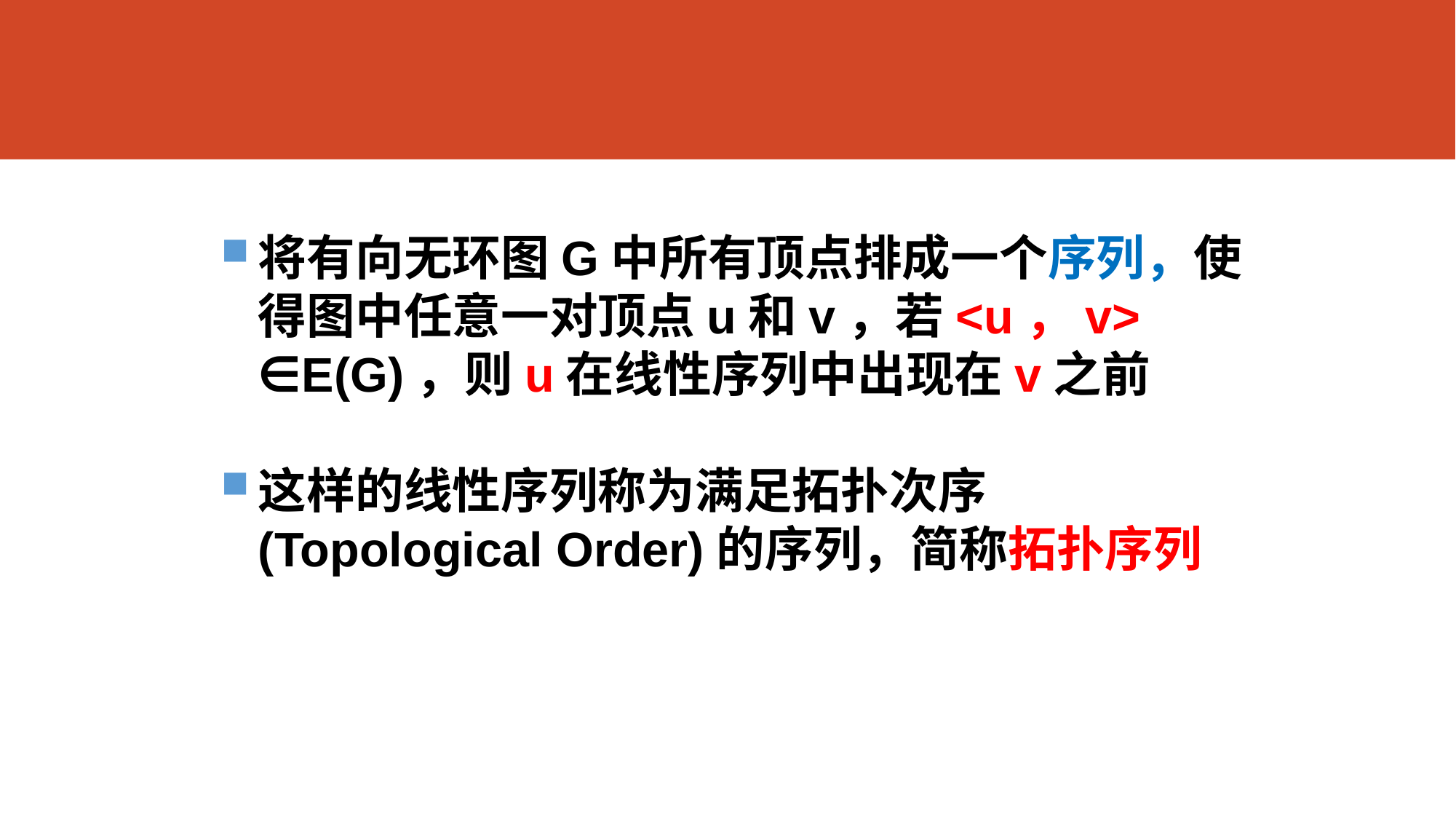

#
将有向无环图G中所有顶点排成一个序列，使得图中任意一对顶点u和v，若<u，v> ∈E(G)，则u在线性序列中出现在v之前

这样的线性序列称为满足拓扑次序(Topological Order)的序列，简称拓扑序列